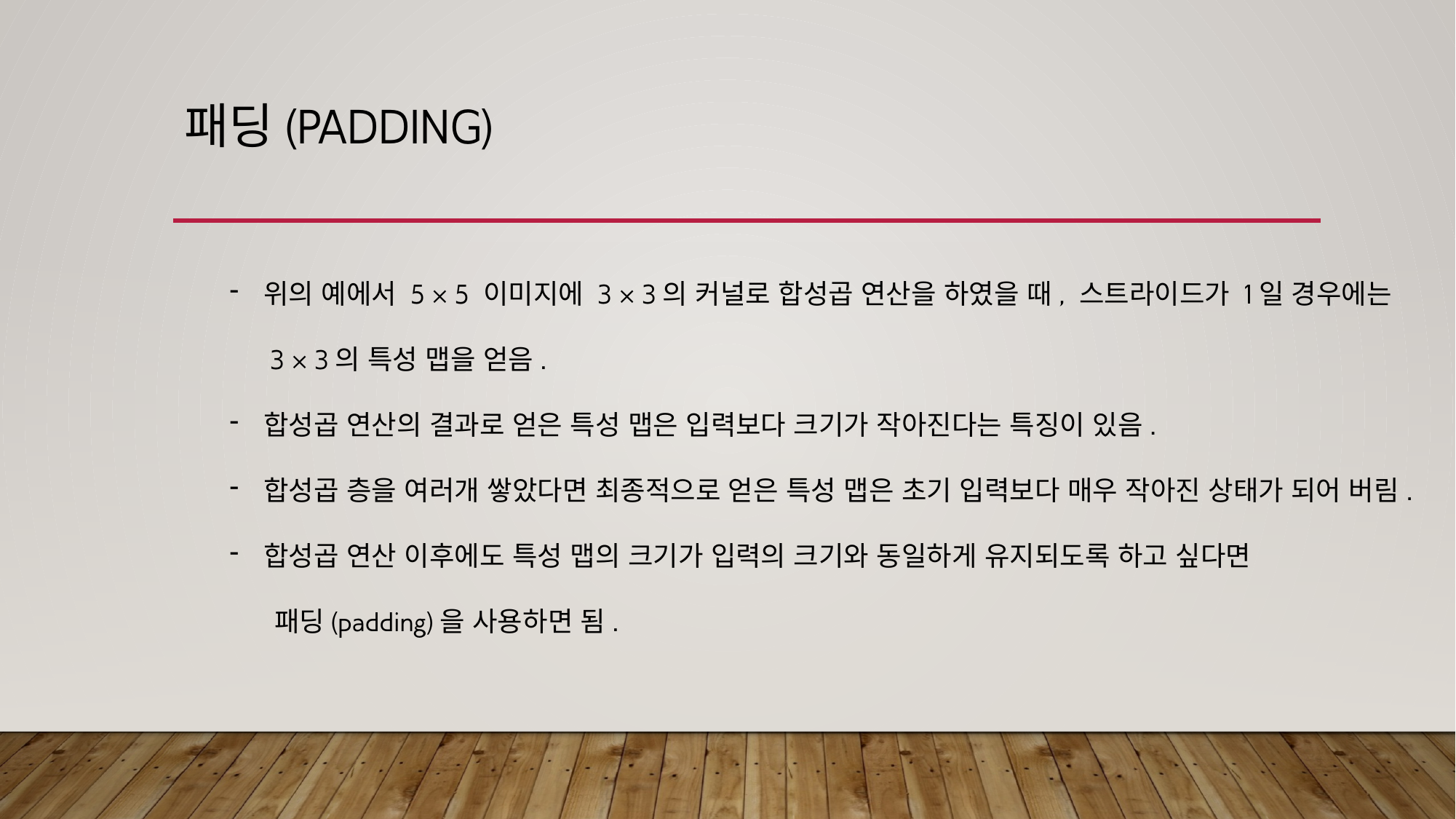

# 패딩(Padding)
위의 예에서 5 × 5 이미지에 3 × 3의 커널로 합성곱 연산을 하였을 때, 스트라이드가 1일 경우에는
     3 × 3의 특성 맵을 얻음.
합성곱 연산의 결과로 얻은 특성 맵은 입력보다 크기가 작아진다는 특징이 있음.
합성곱 층을 여러개 쌓았다면 최종적으로 얻은 특성 맵은 초기 입력보다 매우 작아진 상태가 되어 버림.
합성곱 연산 이후에도 특성 맵의 크기가 입력의 크기와 동일하게 유지되도록 하고 싶다면
     패딩(padding)을 사용하면 됨.